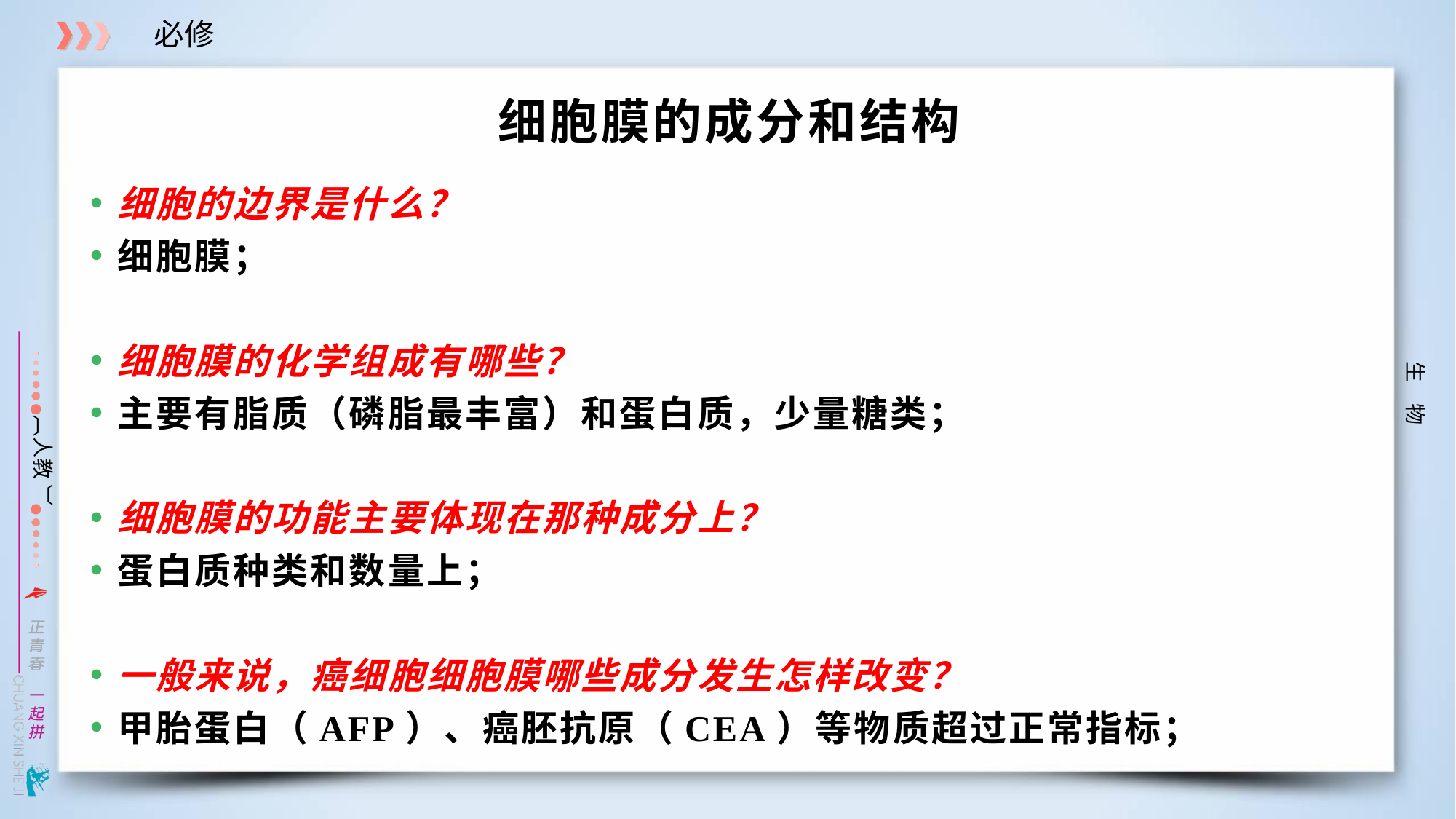

# 细胞膜的成分和结构
细胞的边界是什么？
细胞膜；

细胞膜的化学组成有哪些？
主要有脂质（磷脂最丰富）和蛋白质，少量糖类；

细胞膜的功能主要体现在那种成分上？
蛋白质种类和数量上；

一般来说，癌细胞细胞膜哪些成分发生怎样改变？
甲胎蛋白（AFP）、癌胚抗原（CEA）等物质超过正常指标；